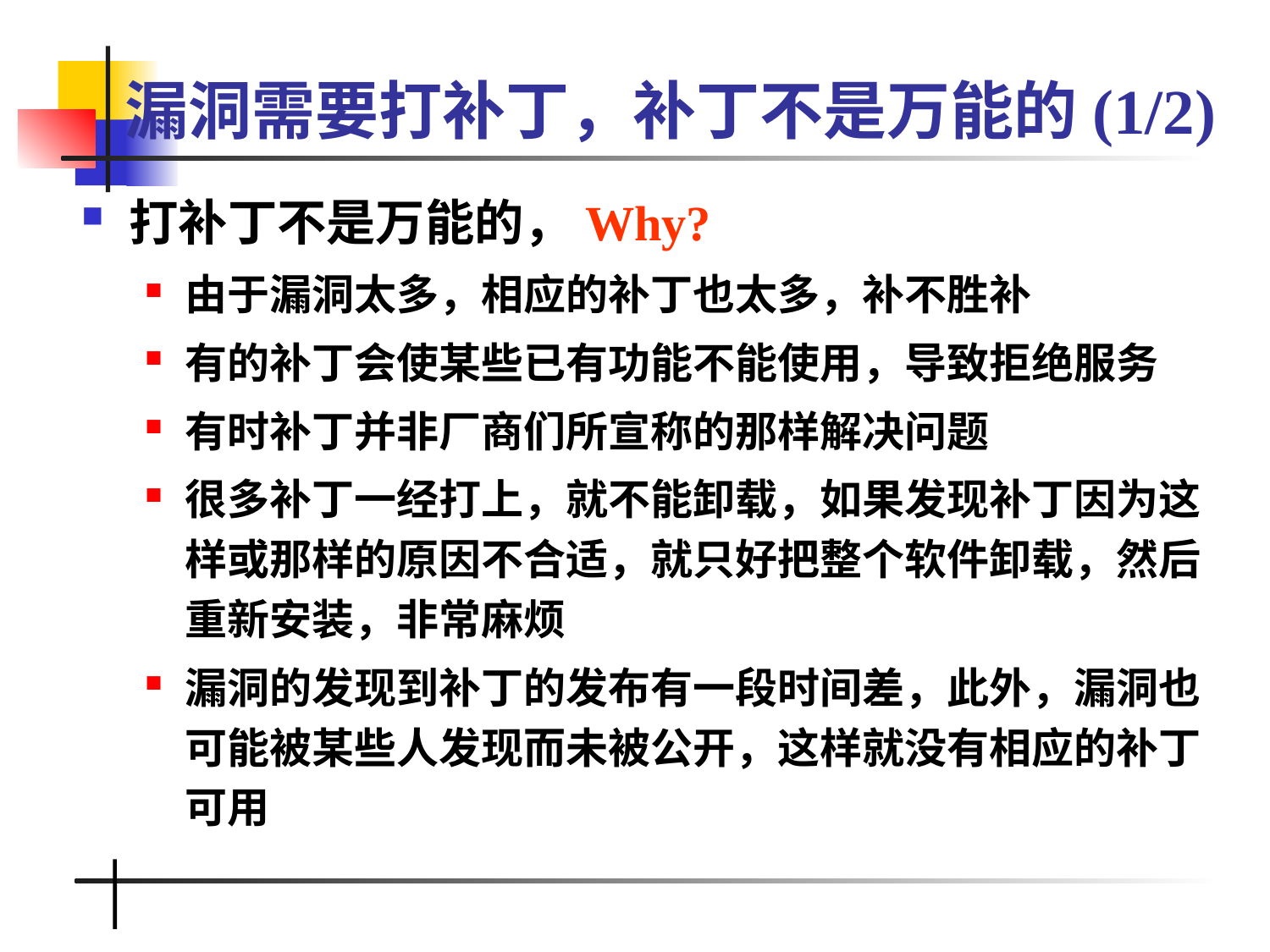

# 漏洞需要打补丁，补丁不是万能的(1/2)
打补丁不是万能的，Why?
由于漏洞太多，相应的补丁也太多，补不胜补
有的补丁会使某些已有功能不能使用，导致拒绝服务
有时补丁并非厂商们所宣称的那样解决问题
很多补丁一经打上，就不能卸载，如果发现补丁因为这样或那样的原因不合适，就只好把整个软件卸载，然后重新安装，非常麻烦
漏洞的发现到补丁的发布有一段时间差，此外，漏洞也可能被某些人发现而未被公开，这样就没有相应的补丁可用